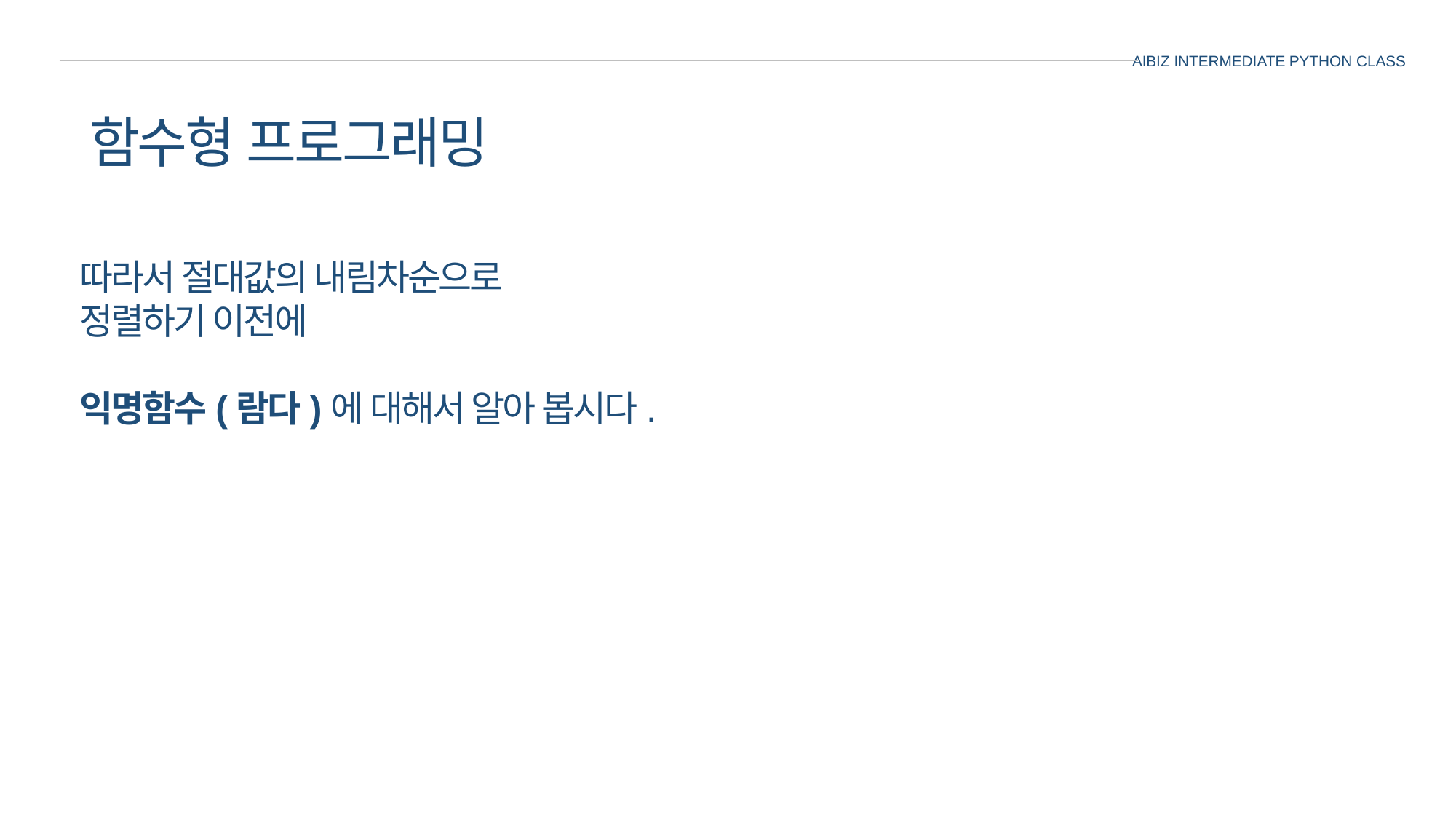

AIBIZ INTERMEDIATE PYTHON CLASS
함수형 프로그래밍
따라서 절대값의 내림차순으로
정렬하기 이전에

익명함수(람다)에 대해서 알아 봅시다.